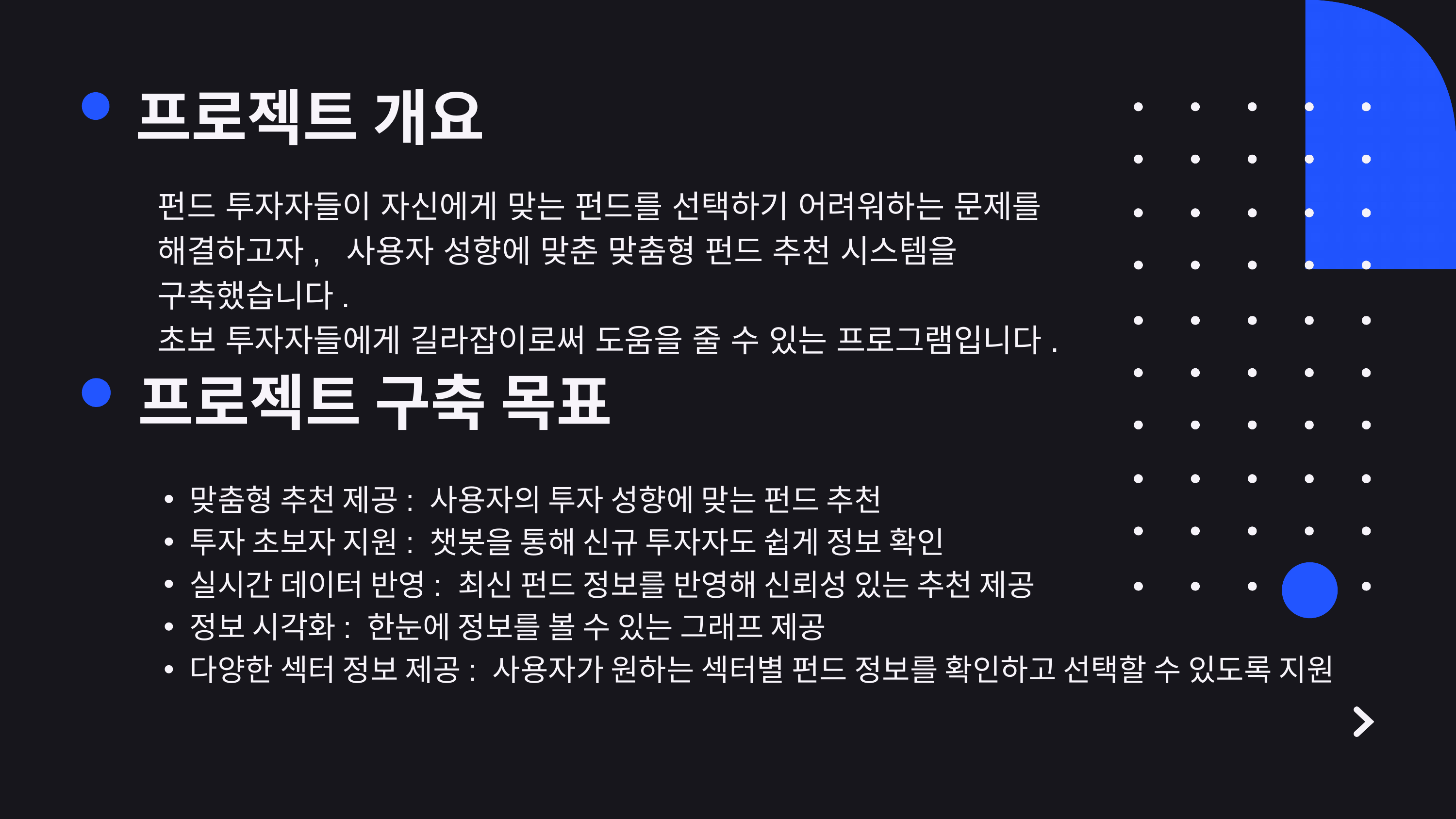

프로젝트 개요
펀드 투자자들이 자신에게 맞는 펀드를 선택하기 어려워하는 문제를
해결하고자,  사용자 성향에 맞춘 맞춤형 펀드 추천 시스템을 구축했습니다.
초보 투자자들에게 길라잡이로써 도움을 줄 수 있는 프로그램입니다.

프로젝트 구축 목표
맞춤형 추천 제공: 사용자의 투자 성향에 맞는 펀드 추천
투자 초보자 지원: 챗봇을 통해 신규 투자자도 쉽게 정보 확인
실시간 데이터 반영: 최신 펀드 정보를 반영해 신뢰성 있는 추천 제공
정보 시각화: 한눈에 정보를 볼 수 있는 그래프 제공
다양한 섹터 정보 제공: 사용자가 원하는 섹터별 펀드 정보를 확인하고 선택할 수 있도록 지원